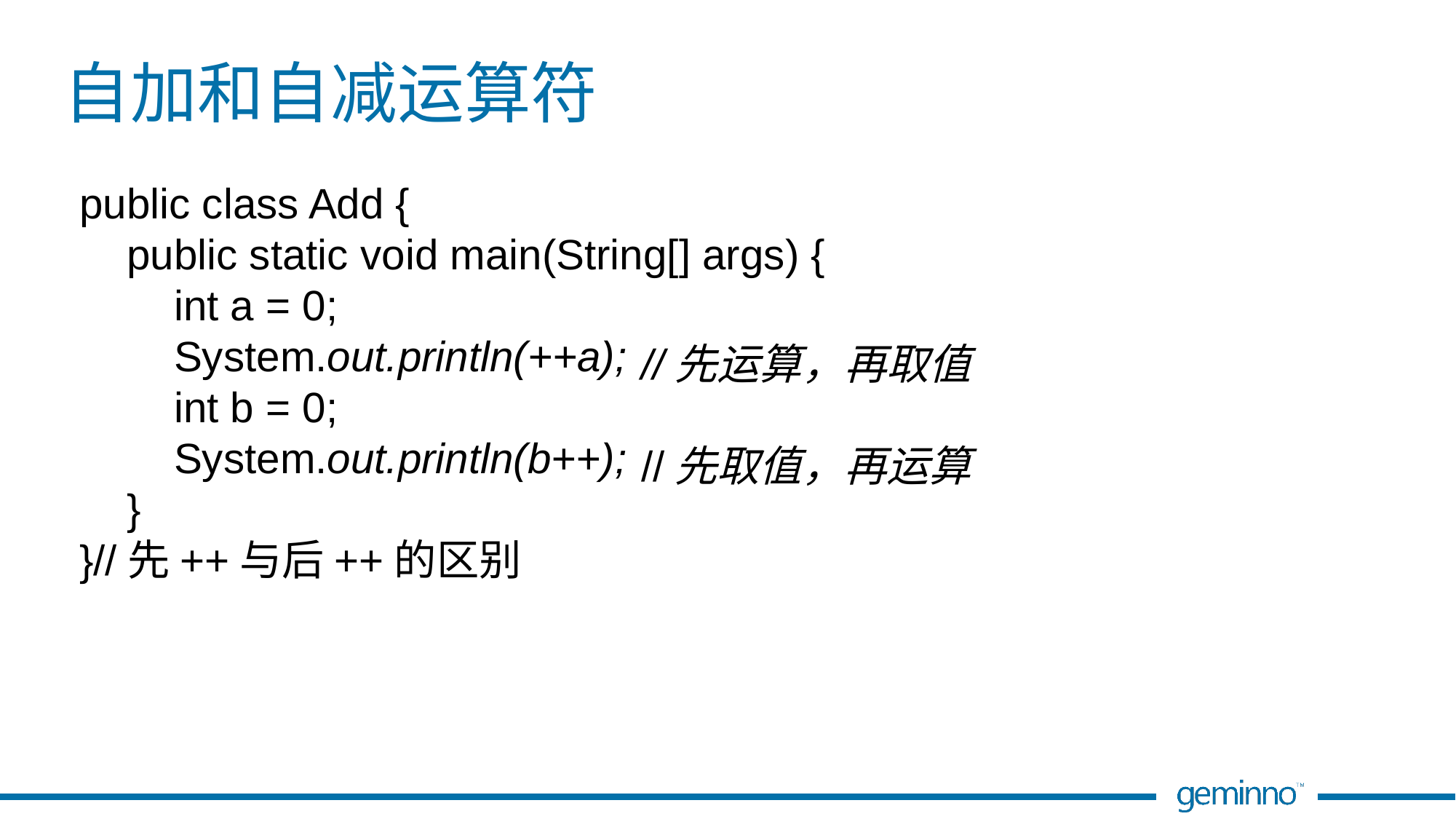

# 自加和自减运算符
public class Add {
    public static void main(String[] args) {
        int a = 0;
        System.out.println(++a);
        int b = 0;
        System.out.println(b++);
    }
}//先++与后++的区别
//先运算，再取值

//先取值，再运算